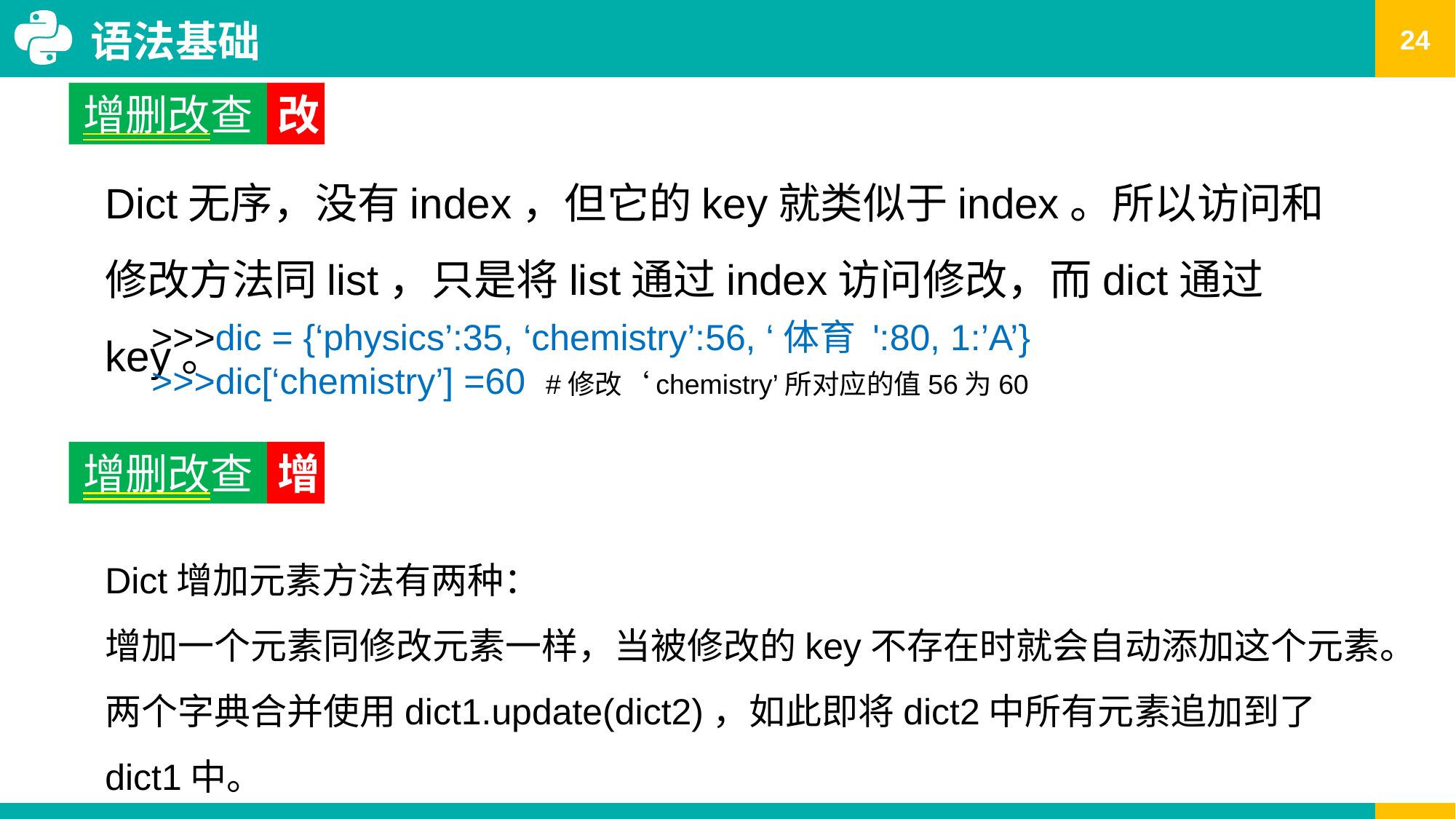

语法基础
增删改查
改
Dict无序，没有index，但它的key就类似于index。所以访问和修改方法同list，只是将list通过index访问修改，而dict通过key。
>>>dic = {‘physics’:35, ‘chemistry’:56, ‘体育 ':80, 1:’A’}
>>>dic[‘chemistry’] =60  #修改‘chemistry’所对应的值56为60
增删改查
增
Dict增加元素方法有两种：
增加一个元素同修改元素一样，当被修改的key不存在时就会自动添加这个元素。
两个字典合并使用dict1.update(dict2)，如此即将dict2中所有元素追加到了dict1中。